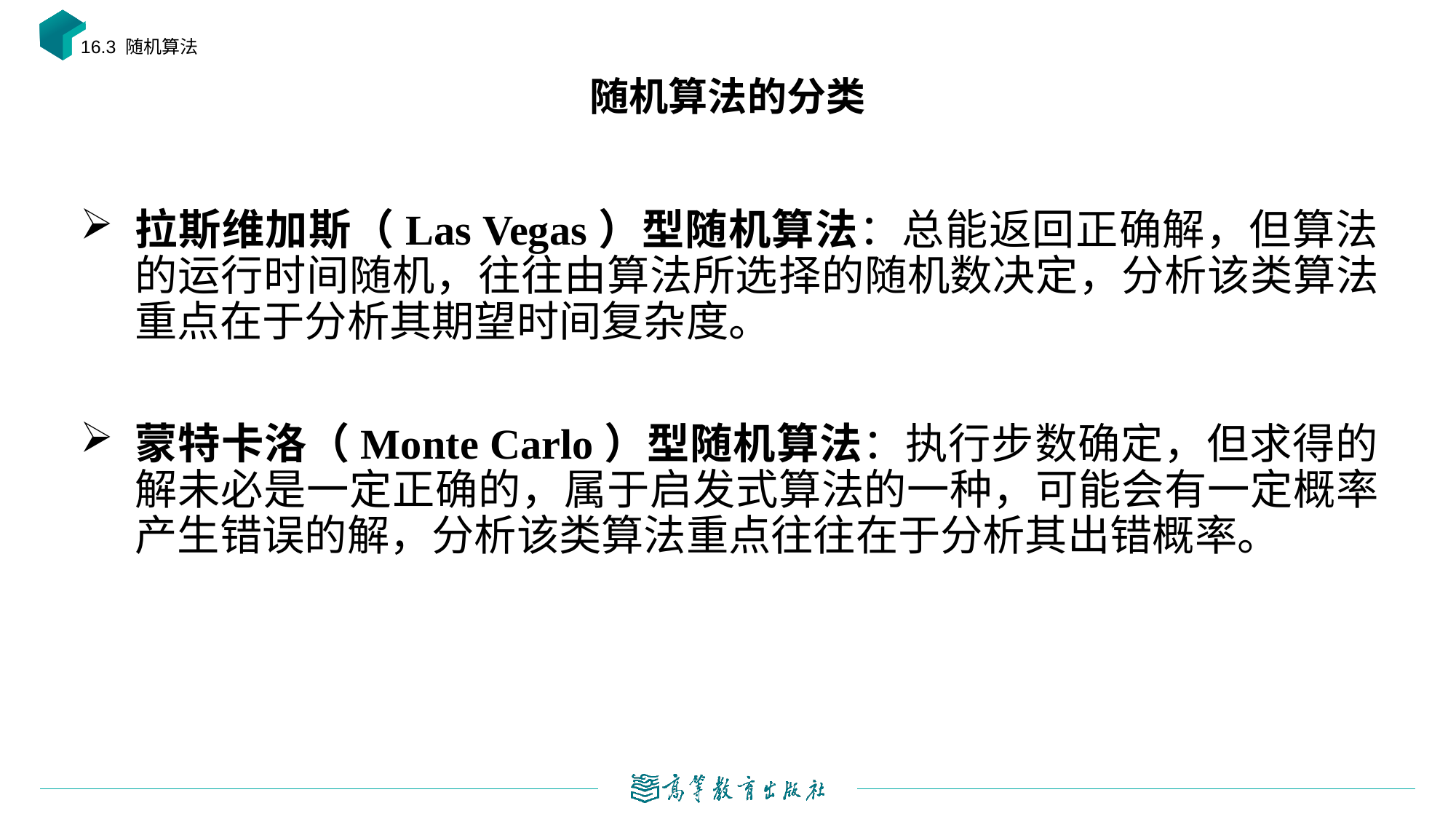

16.3 随机算法
# 随机算法的分类

拉斯维加斯（Las Vegas）型随机算法：总能返回正确解，但算法的运行时间随机，往往由算法所选择的随机数决定，分析该类算法重点在于分析其期望时间复杂度。

蒙特卡洛（Monte Carlo）型随机算法：执行步数确定，但求得的解未必是一定正确的，属于启发式算法的一种，可能会有一定概率产生错误的解，分析该类算法重点往往在于分析其出错概率。